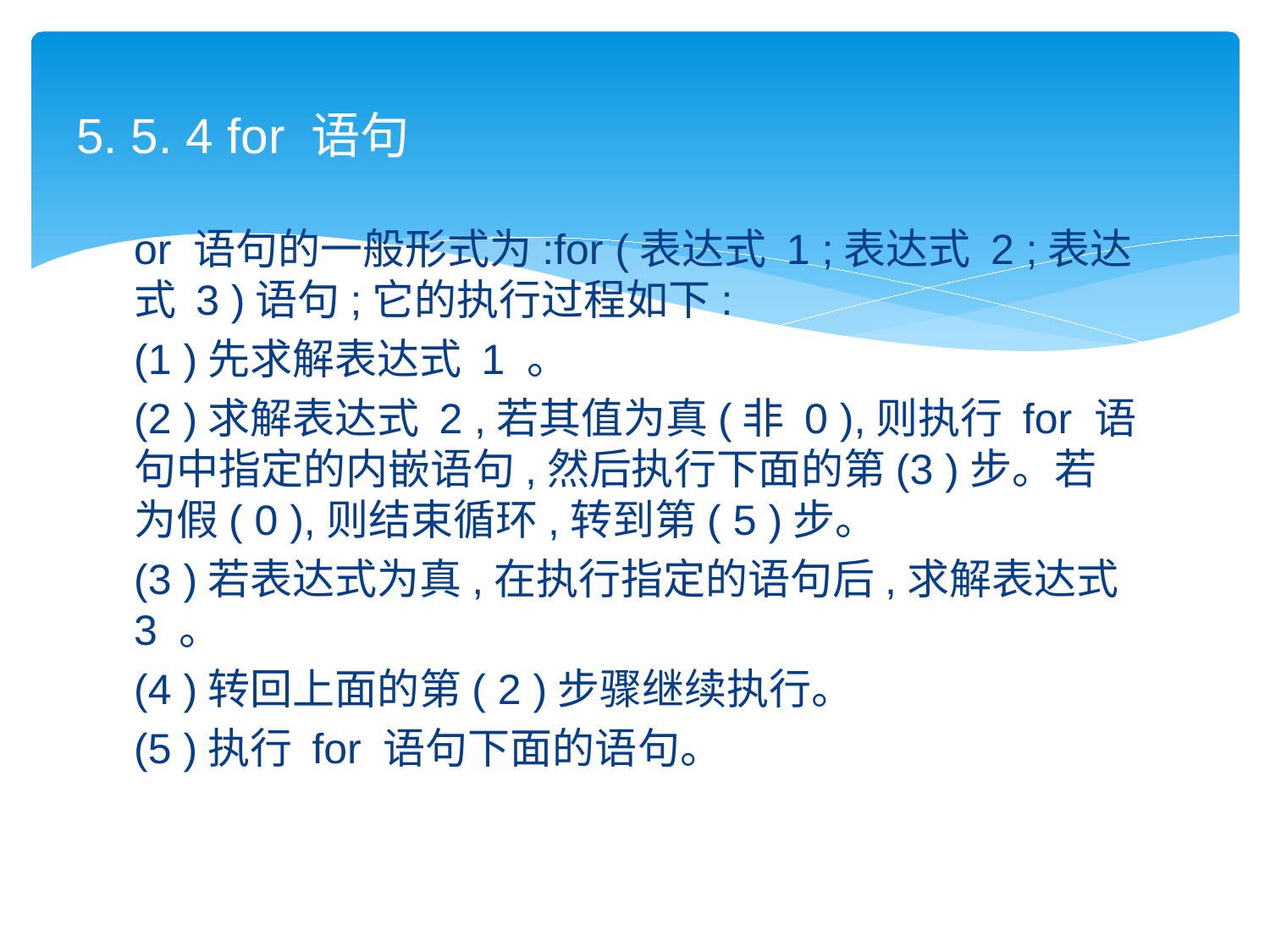

# 5. 5. 4 for 语句
or 语句的一般形式为:for (表达式 1 ;表达式 2 ;表达式 3 )语句;它的执行过程如下:
(1 )先求解表达式 1 。
(2 )求解表达式 2 ,若其值为真(非 0 ),则执行 for 语句中指定的内嵌语句,然后执行下面的第(3 )步。若为假( 0 ),则结束循环,转到第( 5 )步。
(3 )若表达式为真,在执行指定的语句后,求解表达式 3 。
(4 )转回上面的第( 2 )步骤继续执行。
(5 )执行 for 语句下面的语句。